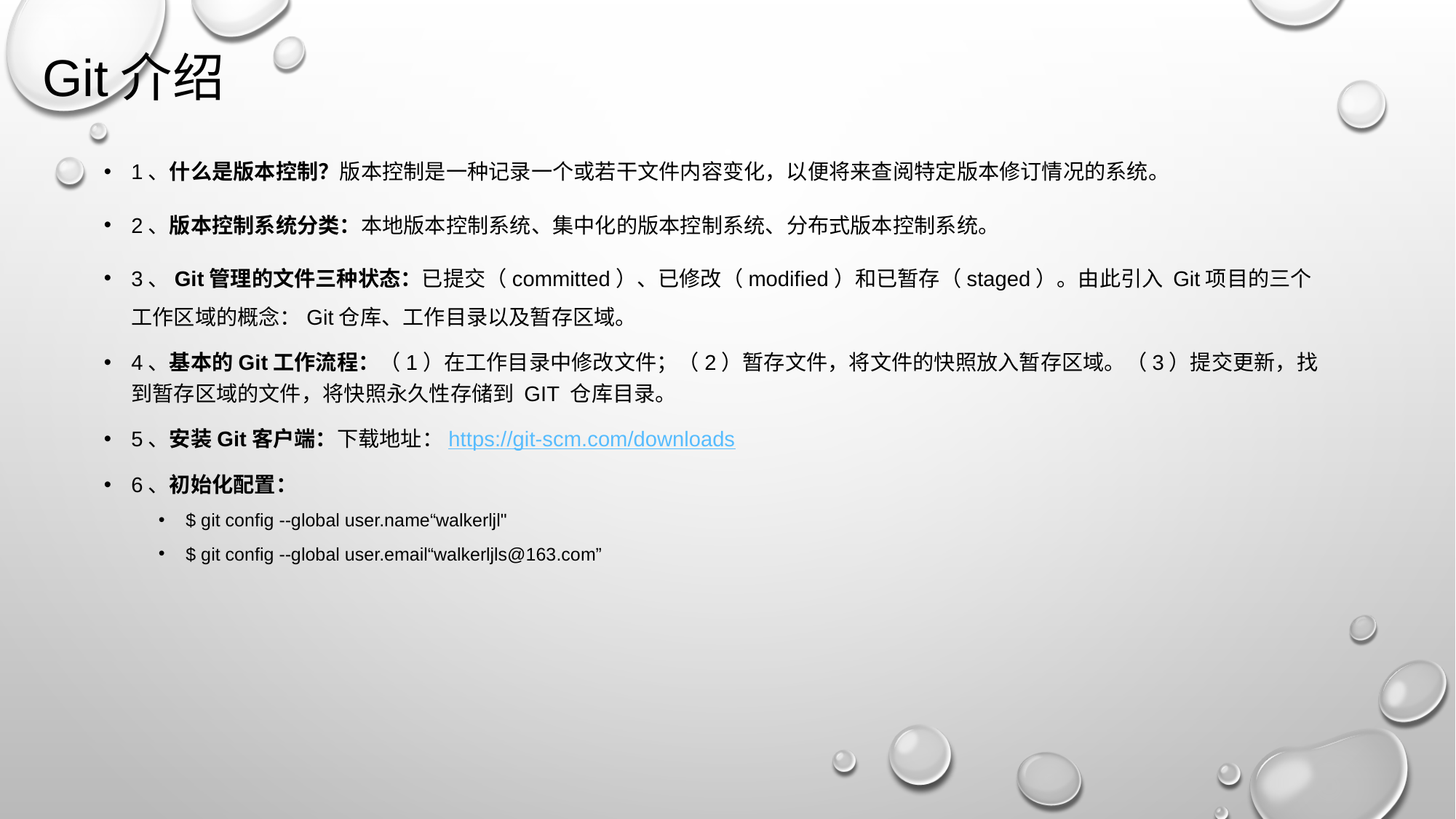

# Git介绍
1、什么是版本控制？版本控制是一种记录一个或若干文件内容变化，以便将来查阅特定版本修订情况的系统。
2、版本控制系统分类：本地版本控制系统、集中化的版本控制系统、分布式版本控制系统。
3、Git管理的文件三种状态：已提交（committed）、已修改（modified）和已暂存（staged）。由此引入 Git项目的三个工作区域的概念：Git仓库、工作目录以及暂存区域。
4、基本的Git工作流程：（1）在工作目录中修改文件；（2）暂存文件，将文件的快照放入暂存区域。（3）提交更新，找到暂存区域的文件，将快照永久性存储到 Git 仓库目录。
5、安装Git客户端：下载地址：https://git-scm.com/downloads
6、初始化配置：
$ git config --global user.name“walkerljl"
$ git config --global user.email“walkerljls@163.com”